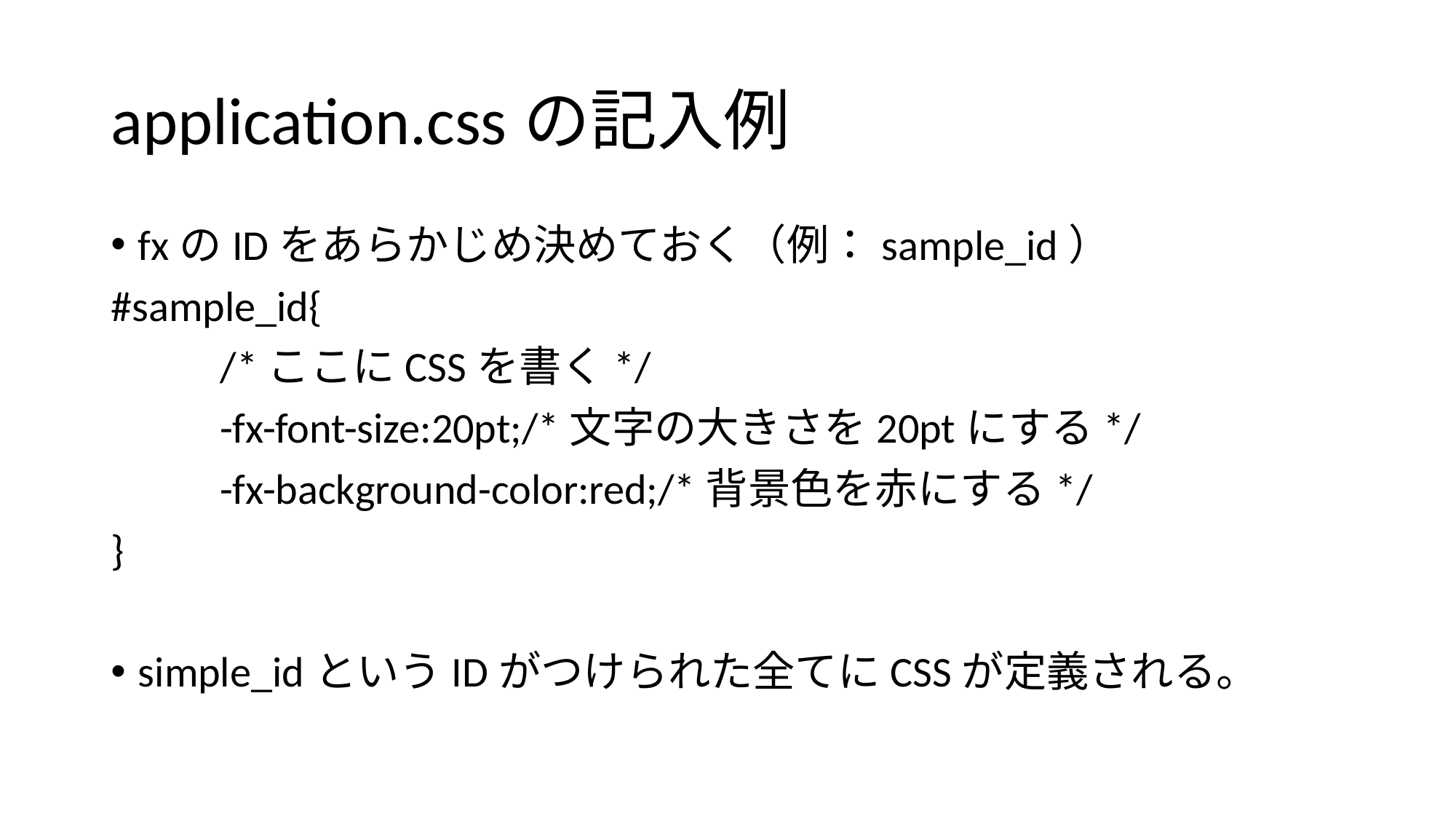

# application.cssの記入例
fxのIDをあらかじめ決めておく（例：sample_id）
#sample_id{
	/*ここにCSSを書く*/
	-fx-font-size:20pt;/*文字の大きさを20ptにする*/
	-fx-background-color:red;/*背景色を赤にする*/
}

simple_idというIDがつけられた全てにCSSが定義される。